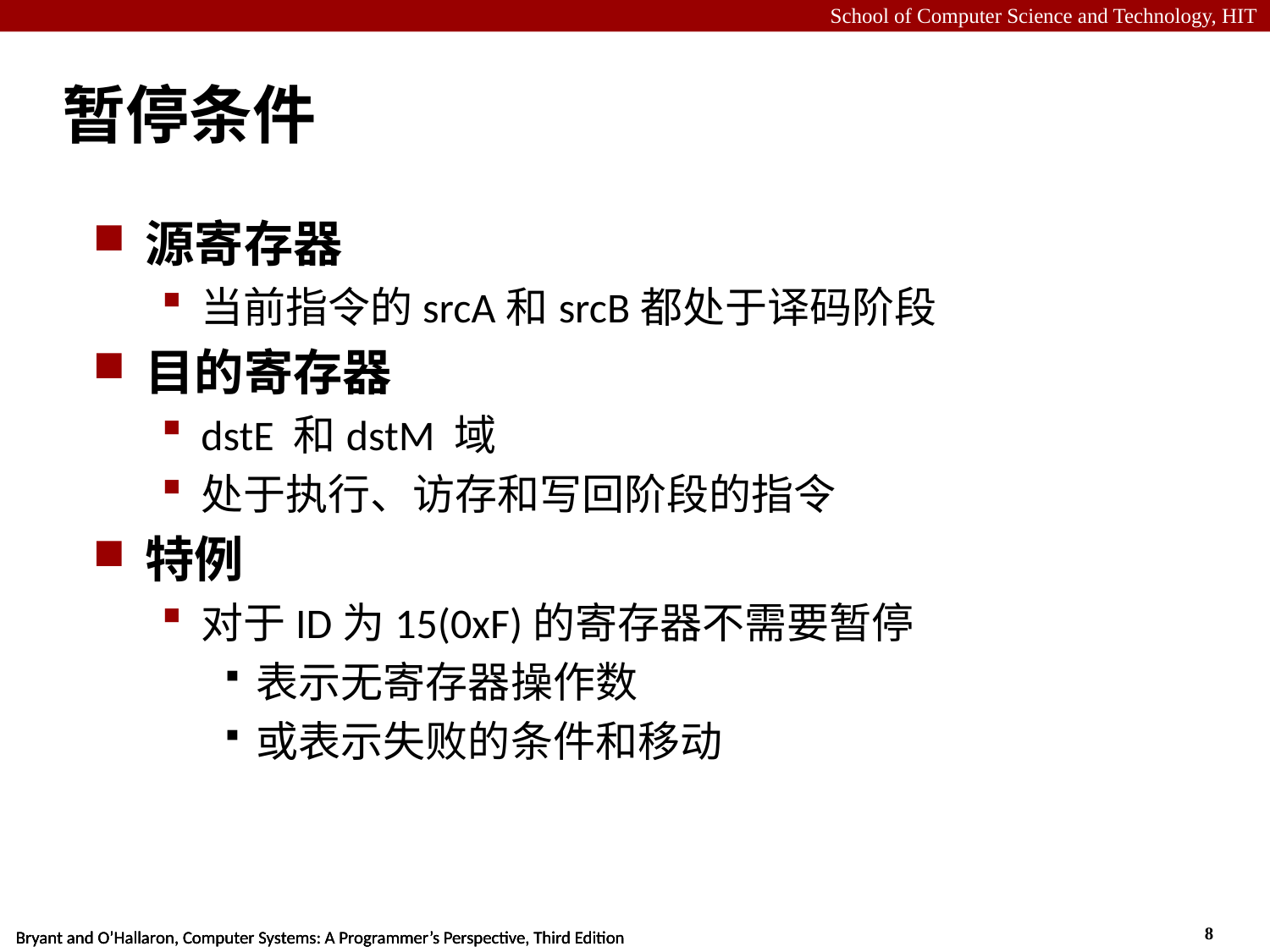

# 暂停条件
源寄存器
当前指令的srcA和srcB都处于译码阶段
目的寄存器
dstE 和dstM 域
处于执行、访存和写回阶段的指令
特例
对于ID为15(0xF)的寄存器不需要暂停
表示无寄存器操作数
或表示失败的条件和移动